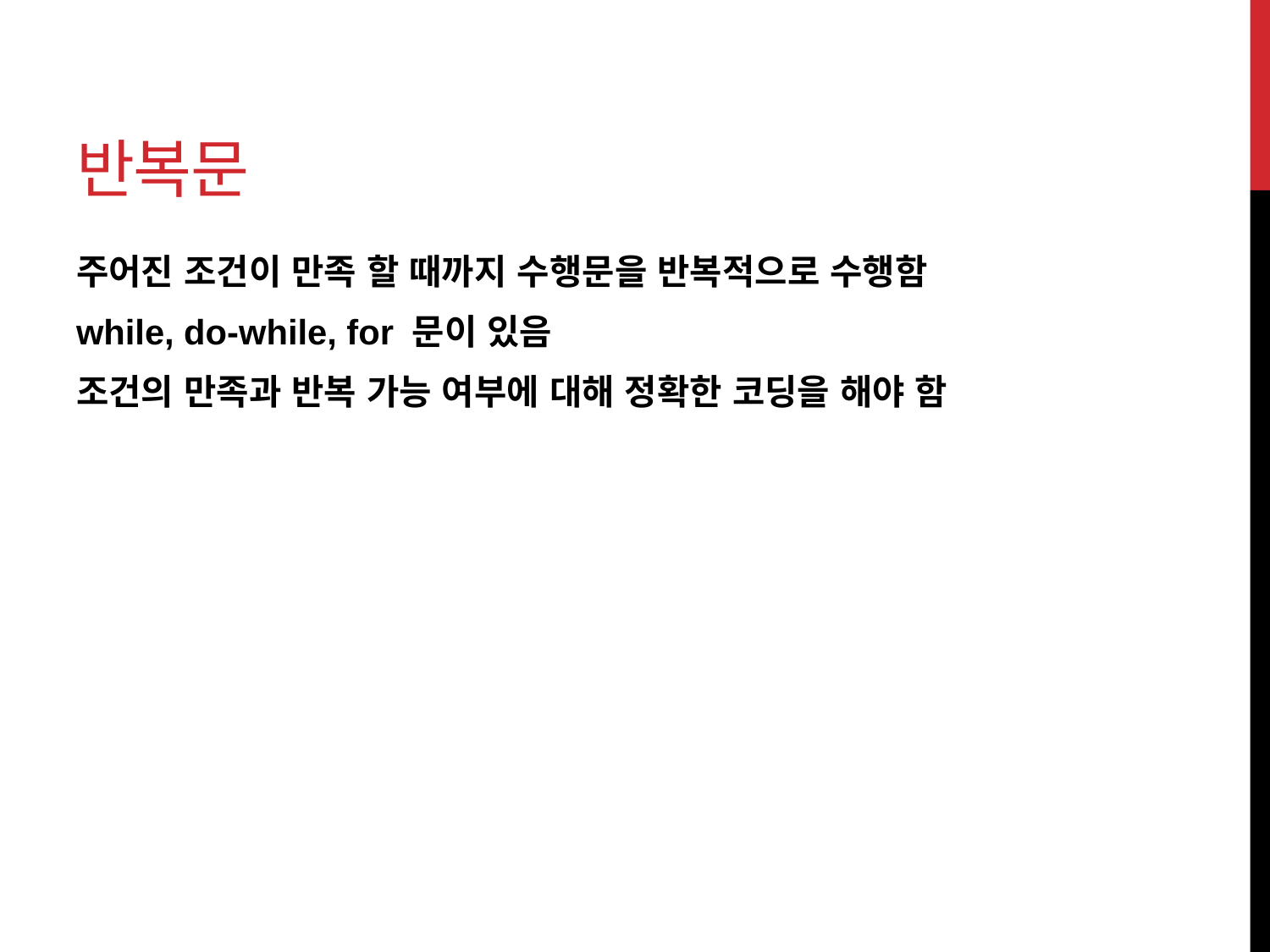

# 반복문
주어진 조건이 만족 할 때까지 수행문을 반복적으로 수행함
while, do-while, for 문이 있음
조건의 만족과 반복 가능 여부에 대해 정확한 코딩을 해야 함